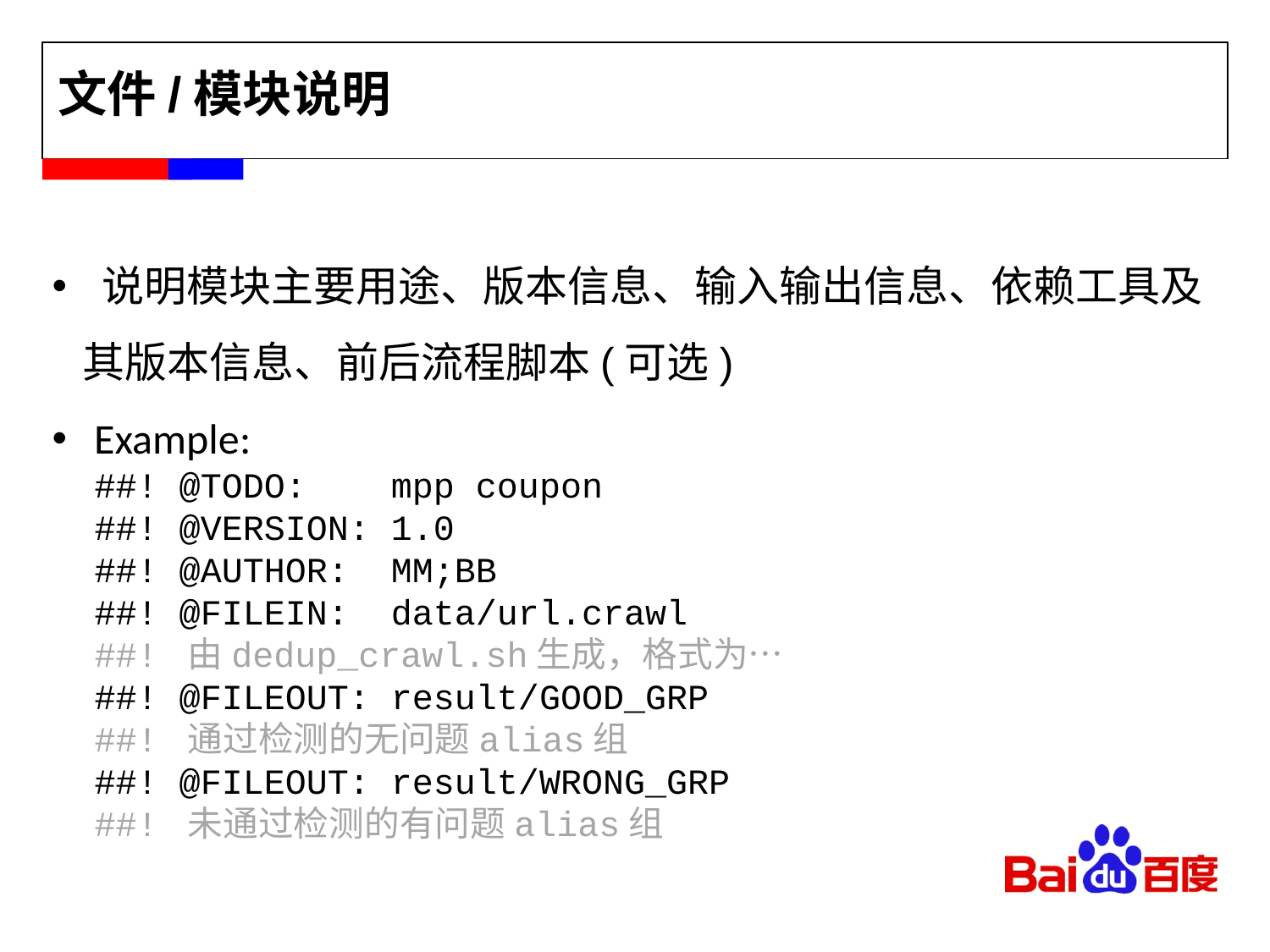

# 文件/模块说明
 说明模块主要用途、版本信息、输入输出信息、依赖工具及其版本信息、前后流程脚本(可选)
 Example:
  ##! @TODO:    mpp coupon
  ##! @VERSION: 1.0
  ##! @AUTHOR:  MM;BB
  ##! @FILEIN:  data/url.crawl
  ##! 由dedup_crawl.sh生成，格式为…
  ##! @FILEOUT: result/GOOD_GRP
  ##! 通过检测的无问题alias组
  ##! @FILEOUT: result/WRONG_GRP
  ##! 未通过检测的有问题alias组